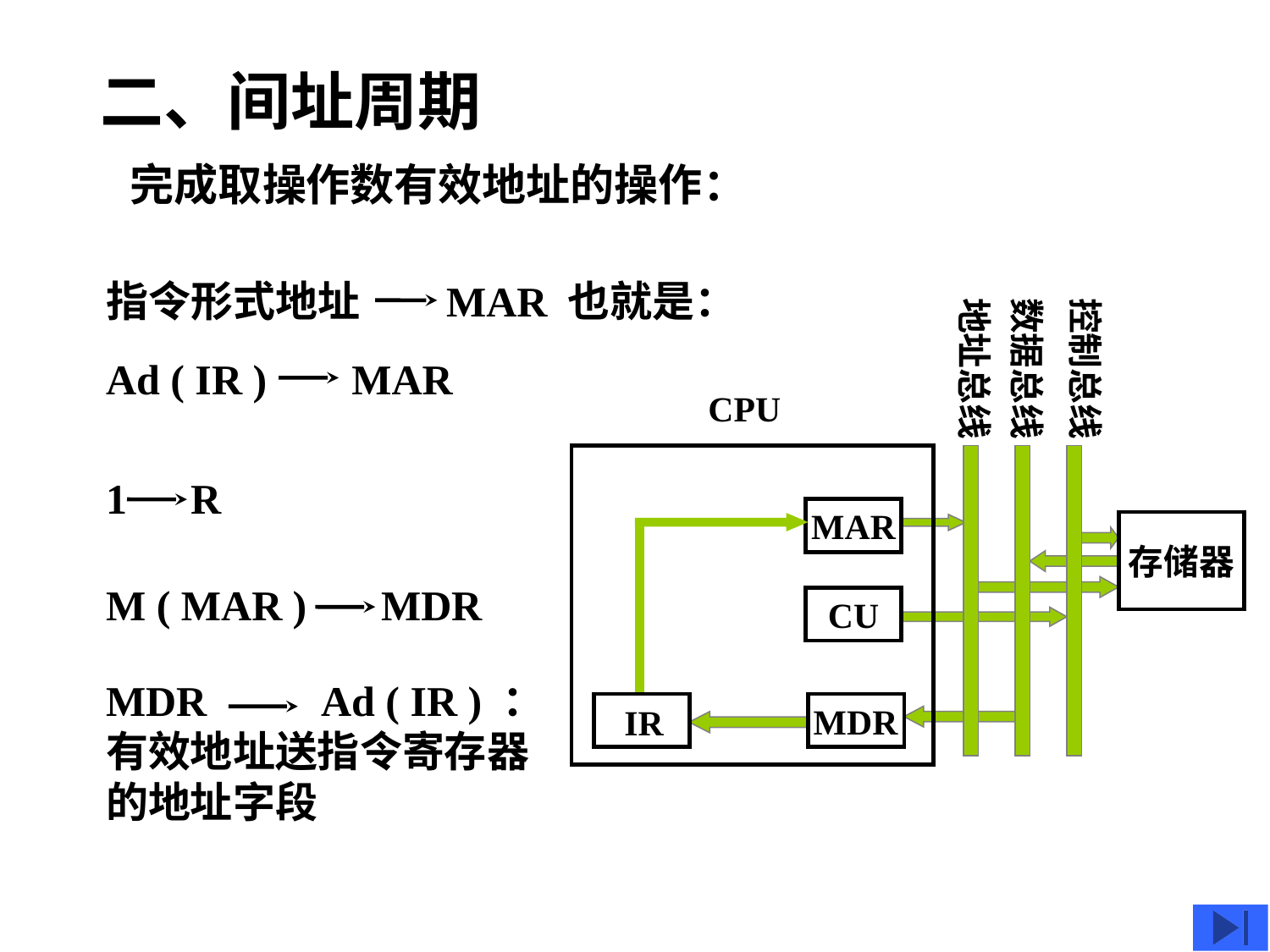

二、间址周期
 完成取操作数有效地址的操作：
指令形式地址        MAR 也就是：

地址总线
数据总线
控制总线
CPU

MAR
存储器

CU

MDR

IR

Ad ( IR )        MAR

1      R

M ( MAR )       MDR

MDR           Ad ( IR ) ：
有效地址送指令寄存器
的地址字段